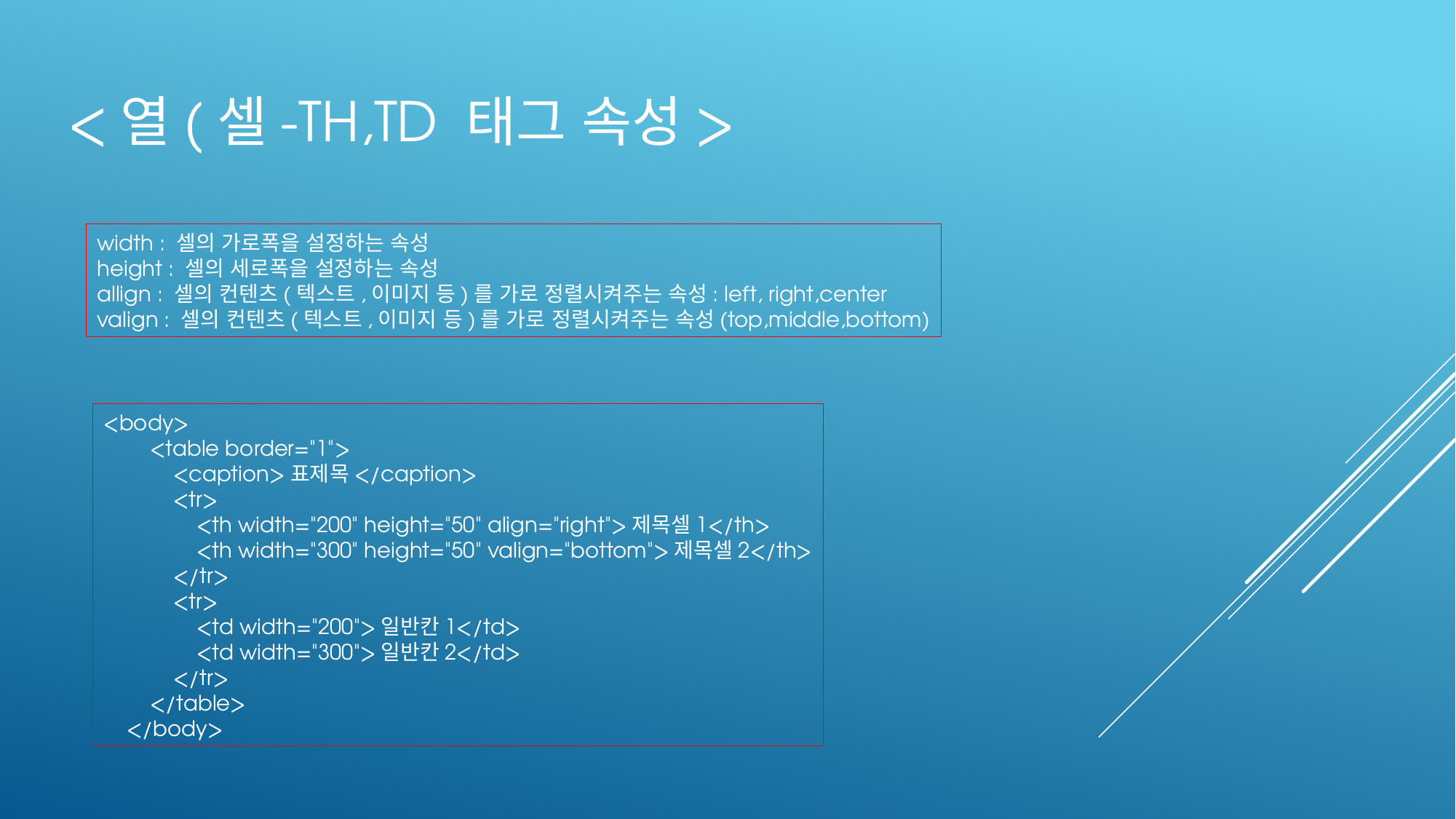

# <열(셀-th,TD 태그 속성>
width : 셀의 가로폭을 설정하는 속성
height : 셀의 세로폭을 설정하는 속성
allign : 셀의 컨텐츠(텍스트,이미지 등)를 가로 정렬시켜주는 속성: left, right,center
valign : 셀의 컨텐츠(텍스트,이미지 등)를 가로 정렬시켜주는 속성(top,middle,bottom)
<body>
        <table border="1">
            <caption>표제목</caption>
            <tr>
                <th width="200" height="50" align="right">제목셀1</th>
                <th width="300" height="50" valign="bottom">제목셀2</th>
            </tr>
            <tr>
                <td width="200">일반칸1</td>
                <td width="300">일반칸2</td>
            </tr>
        </table>
    </body>